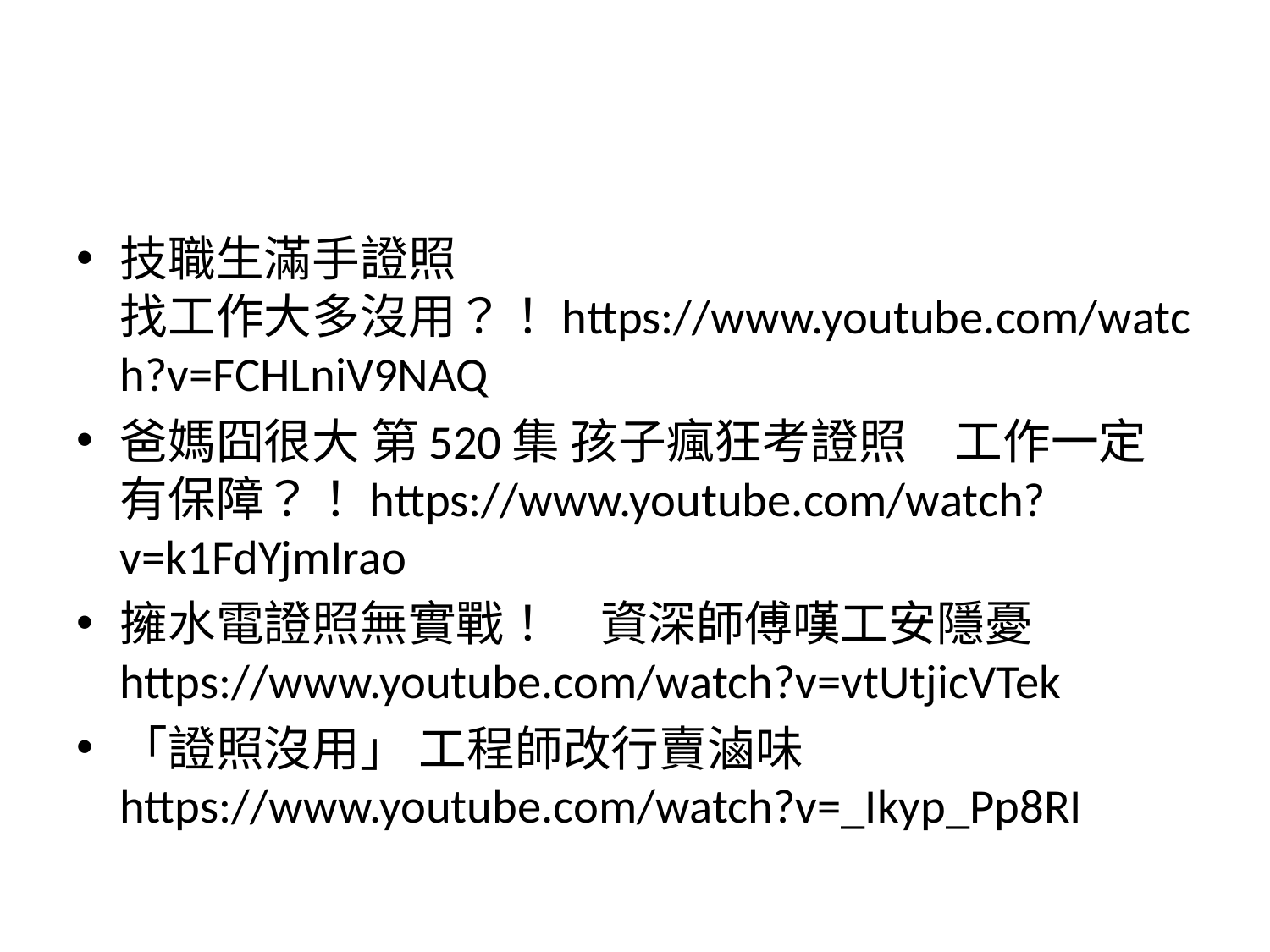

#
技職生滿手證照 找工作大多沒用？！https://www.youtube.com/watch?v=FCHLniV9NAQ
爸媽囧很大 第520集 孩子瘋狂考證照　工作一定有保障？！https://www.youtube.com/watch?v=k1FdYjmIrao
擁水電證照無實戰！　資深師傅嘆工安隱憂https://www.youtube.com/watch?v=vtUtjicVTek
「證照沒用」 工程師改行賣滷味 https://www.youtube.com/watch?v=_Ikyp_Pp8RI